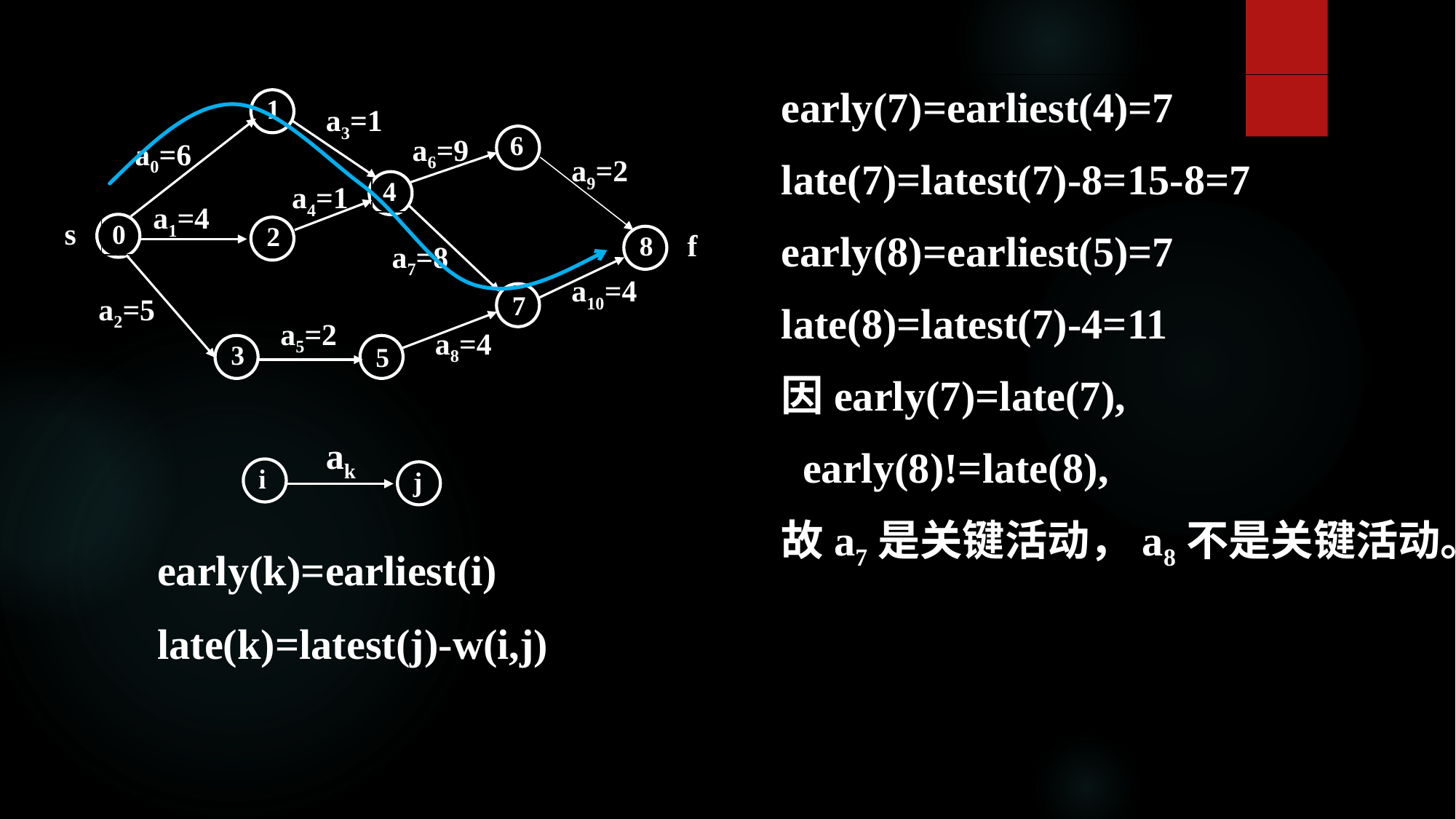

early(7)=earliest(4)=7
late(7)=latest(7)-8=15-8=7
early(8)=earliest(5)=7
late(8)=latest(7)-4=11
因early(7)=late(7),
  early(8)!=late(8),
故a7是关键活动，a8不是关键活动。
1

a3=1

6
a6=9

a0=6
a9=2

4

a4=1
a1=4

s
0
2

f
8

a7=8

a10=4
7

a2=5
a5=2

a8=4
3
5

ak
i
j

early(k)=earliest(i)
late(k)=latest(j)-w(i,j)